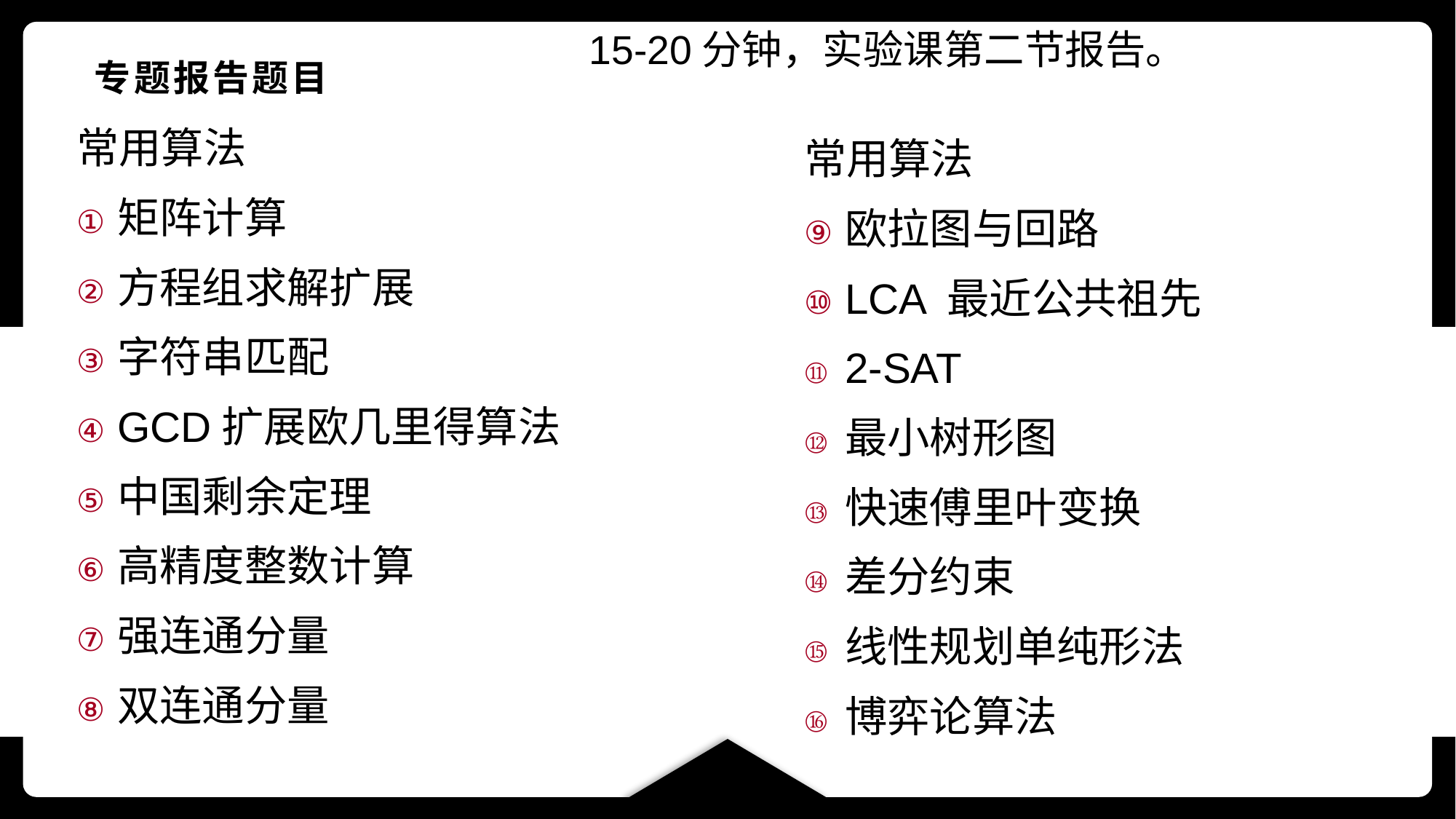

15-20分钟，实验课第二节报告。
# 专题报告题目
常用算法
矩阵计算
方程组求解扩展
字符串匹配
GCD扩展欧几里得算法
中国剩余定理
高精度整数计算
强连通分量
双连通分量
常用算法
欧拉图与回路
LCA 最近公共祖先
2-SAT
最小树形图
快速傅里叶变换
差分约束
线性规划单纯形法
博弈论算法